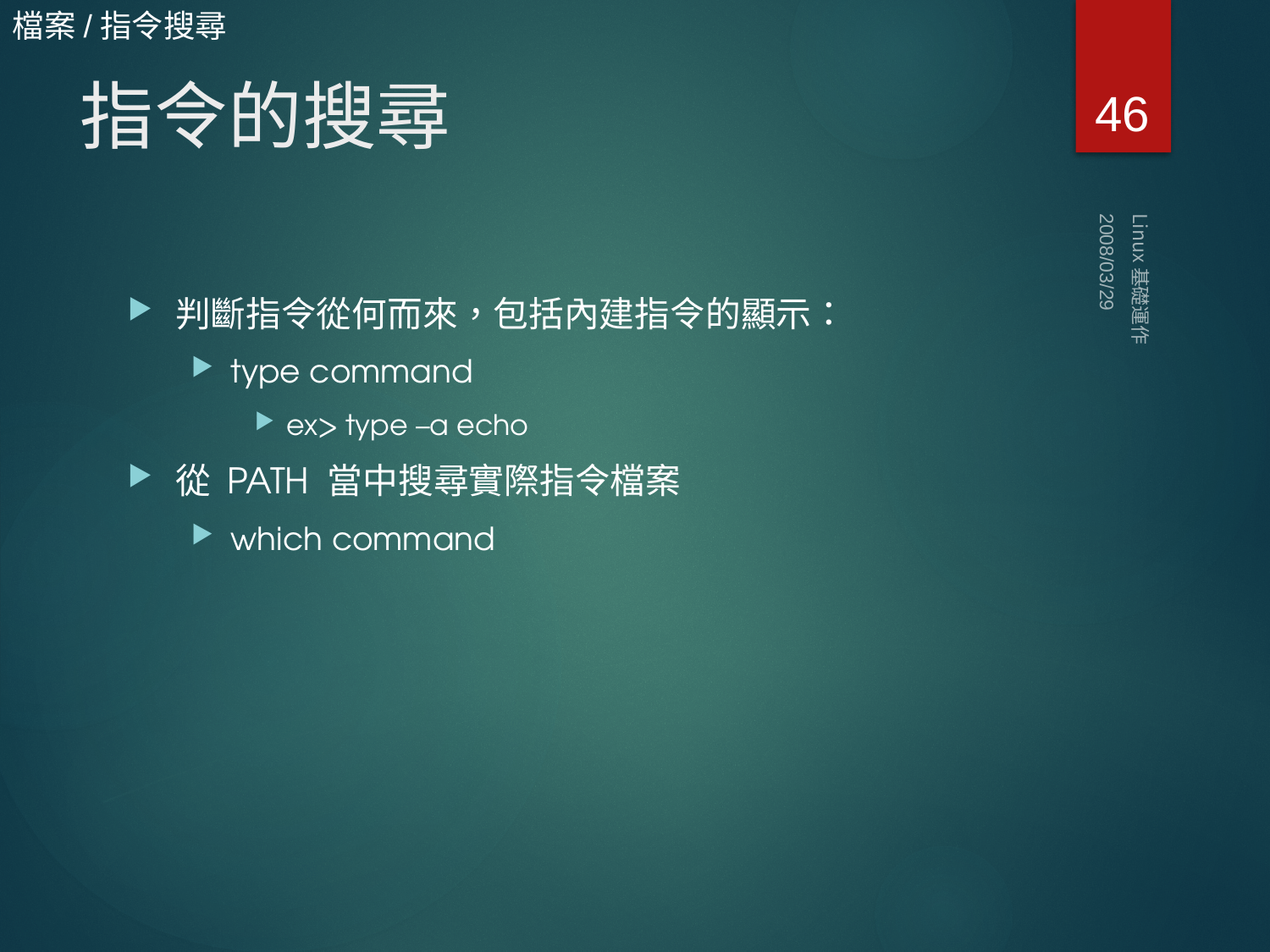

檔案/指令搜尋
46
# 指令的搜尋
2008/03/29
判斷指令從何而來，包括內建指令的顯示：
type command
ex> type –a echo
從 PATH 當中搜尋實際指令檔案
which command
Linux 基礎運作